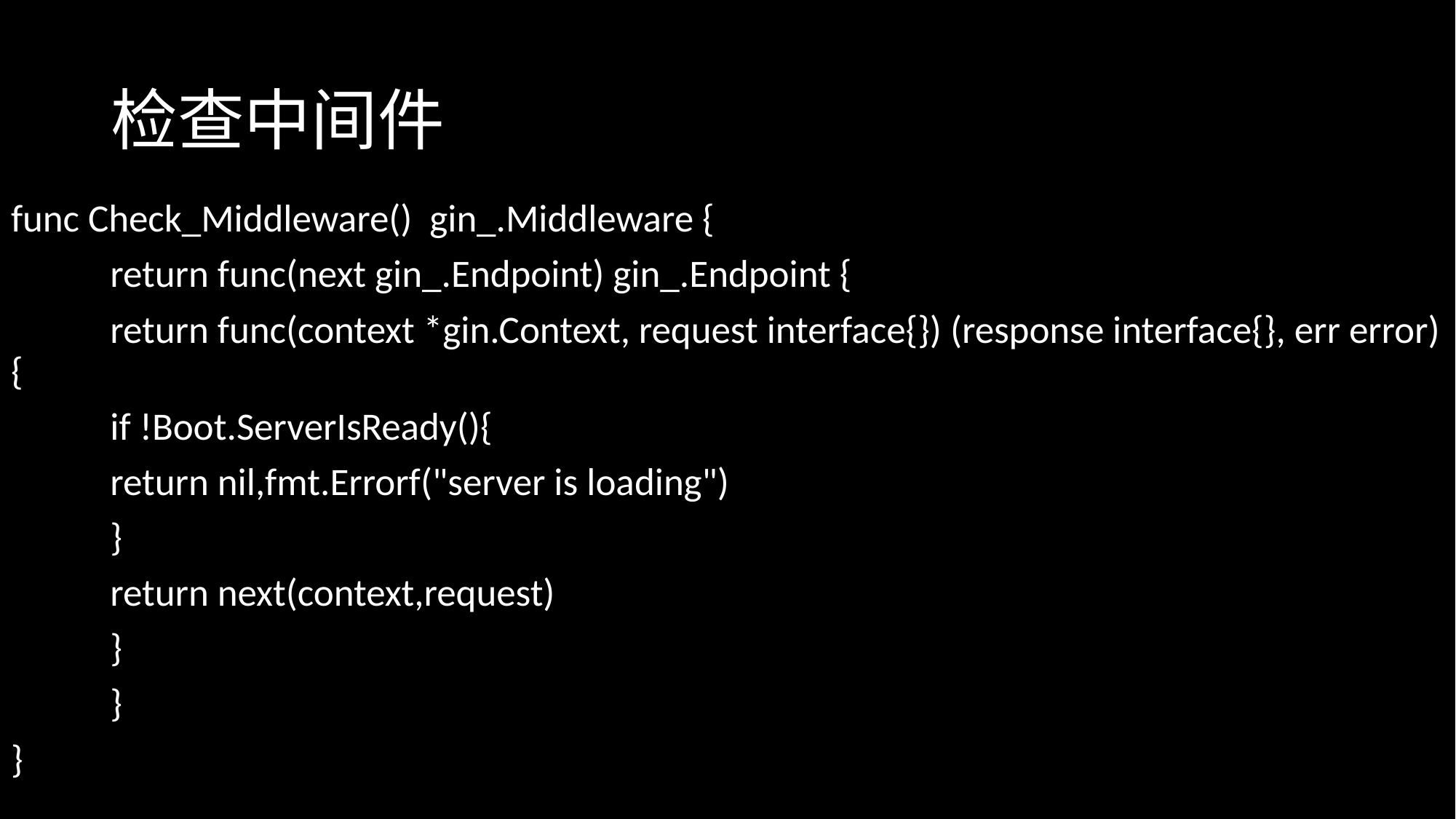

# 检查中间件
func Check_Middleware()  gin_.Middleware {
	return func(next gin_.Endpoint) gin_.Endpoint {
		return func(context *gin.Context, request interface{}) (response interface{}, err error) {
			if !Boot.ServerIsReady(){
				return nil,fmt.Errorf("server is loading")
			}
			return next(context,request)
		}
	}
}